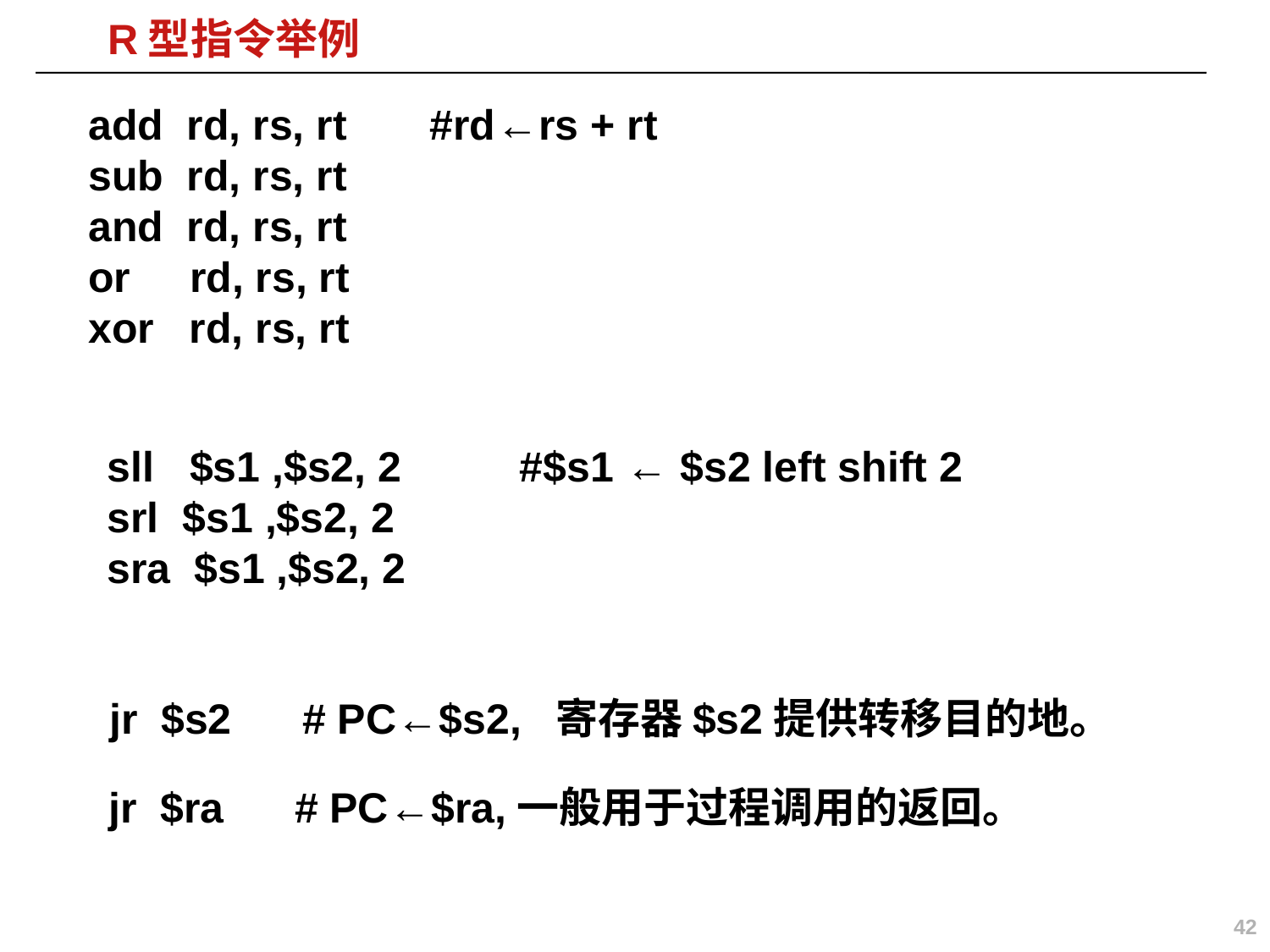

# R型指令举例
add  rd, rs, rt       #rd←rs + rt
sub  rd, rs, rt
and  rd, rs, rt
or     rd, rs, rt
xor   rd, rs, rt
sll   $s1 ,$s2, 2          #$s1 ← $s2 left shift 2
srl  $s1 ,$s2, 2
sra  $s1 ,$s2, 2
jr  $s2      # PC←$s2,  寄存器$s2提供转移目的地。
jr  $ra      # PC←$ra,一般用于过程调用的返回。
42